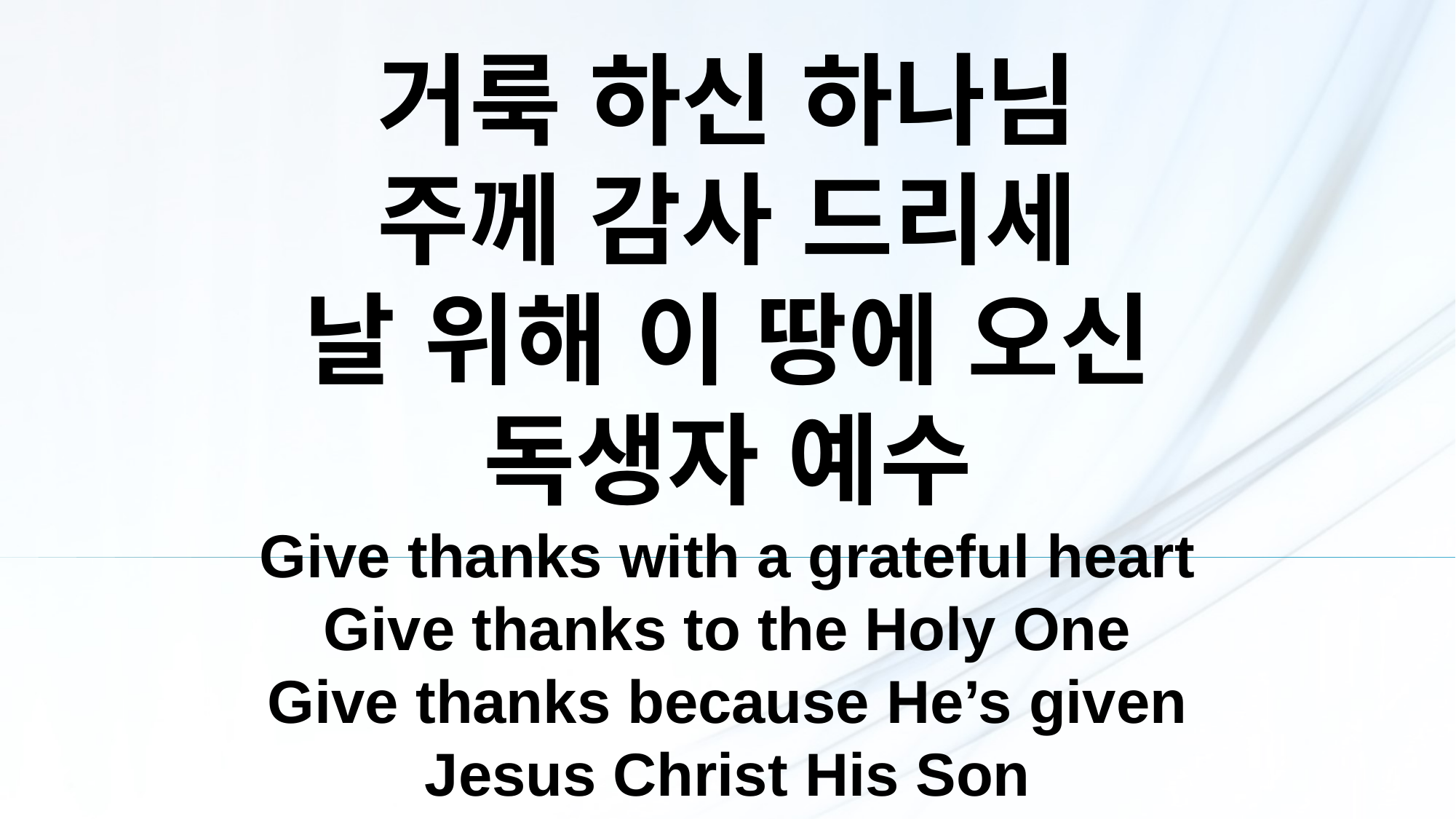

# 거룩 하신 하나님 주께 감사 드리세 날 위해 이 땅에 오신 독생자 예수 Give thanks with a grateful heart Give thanks to the Holy One Give thanks because He’s given Jesus Christ His Son